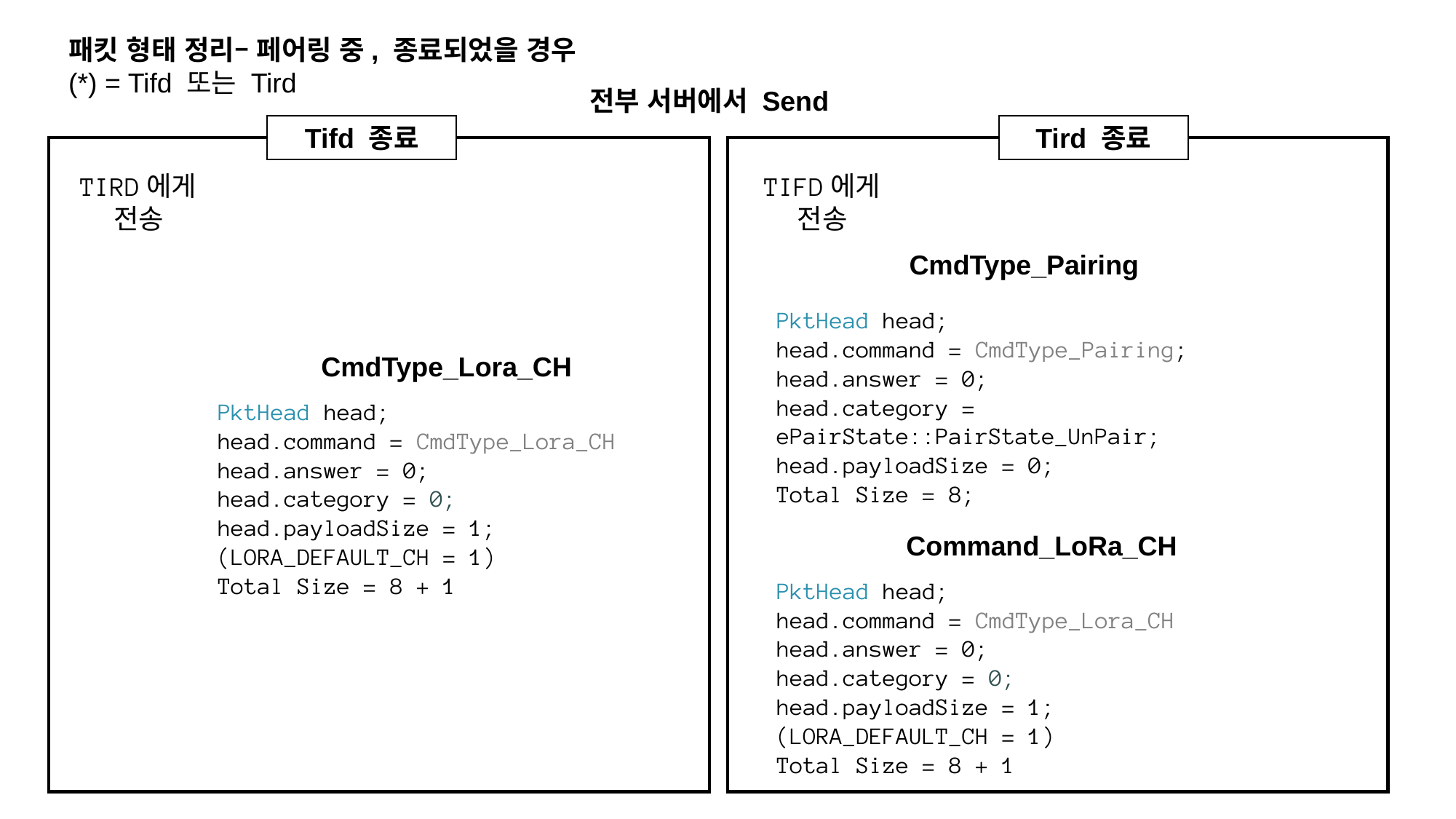

패킷 형태 정리– 페어링 중, 종료되었을 경우
(*) = Tifd 또는 Tird
전부 서버에서 Send
Tifd 종료
Tird 종료

TIRD에게
전송
TIFD에게
전송
CmdType_Pairing
PktHead head;
head.command = CmdType_Pairing;
head.answer = 0;
head.category = ePairState::PairState_UnPair;
head.payloadSize = 0;
Total Size = 8;
CmdType_Lora_CH
PktHead head;
head.command = CmdType_Lora_CH
head.answer = 0;
head.category = 0;
head.payloadSize = 1;
(LORA_DEFAULT_CH = 1)
Total Size = 8 + 1
Command_LoRa_CH
PktHead head;
head.command = CmdType_Lora_CH
head.answer = 0;
head.category = 0;
head.payloadSize = 1;
(LORA_DEFAULT_CH = 1)
Total Size = 8 + 1